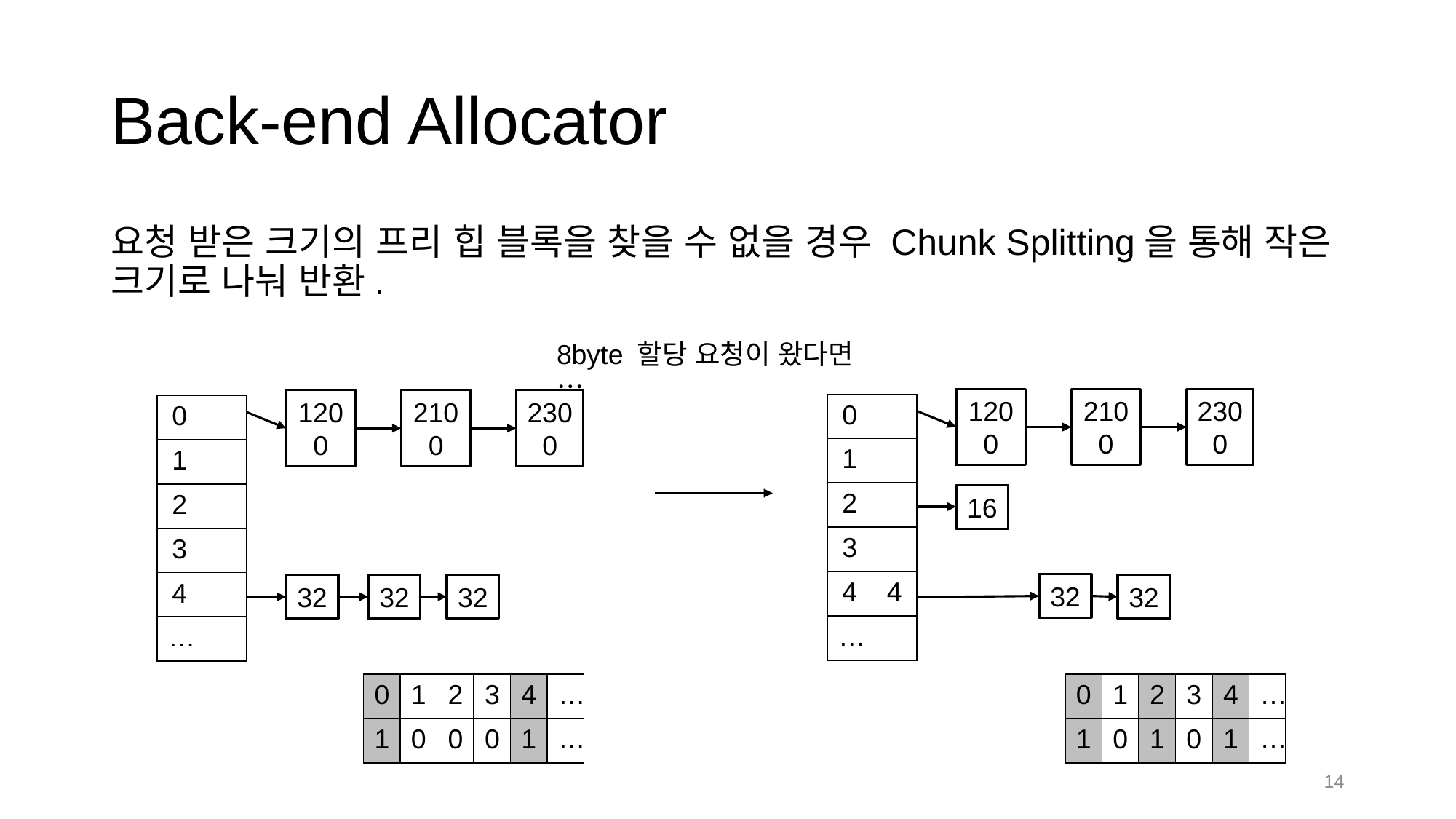

# Back-end Allocator
요청 받은 크기의 프리 힙 블록을 찾을 수 없을 경우 Chunk Splitting을 통해 작은 크기로 나눠 반환.
8byte 할당 요청이 왔다면…
1200
2100
2300
1200
2100
2300
| 0 |  |
| --- | --- |
| 1 |  |
| 2 |  |
| 3 |  |
| 4 | 4 |
| … |  |
| 0 |  |
| --- | --- |
| 1 |  |
| 2 |  |
| 3 |  |
| 4 |  |
| … |  |
16
32
32
32
32
32
| 0 | 1 | 2 | 3 | 4 | … |
| --- | --- | --- | --- | --- | --- |
| 1 | 0 | 1 | 0 | 1 | … |
| 0 | 1 | 2 | 3 | 4 | … |
| --- | --- | --- | --- | --- | --- |
| 1 | 0 | 0 | 0 | 1 | … |
14